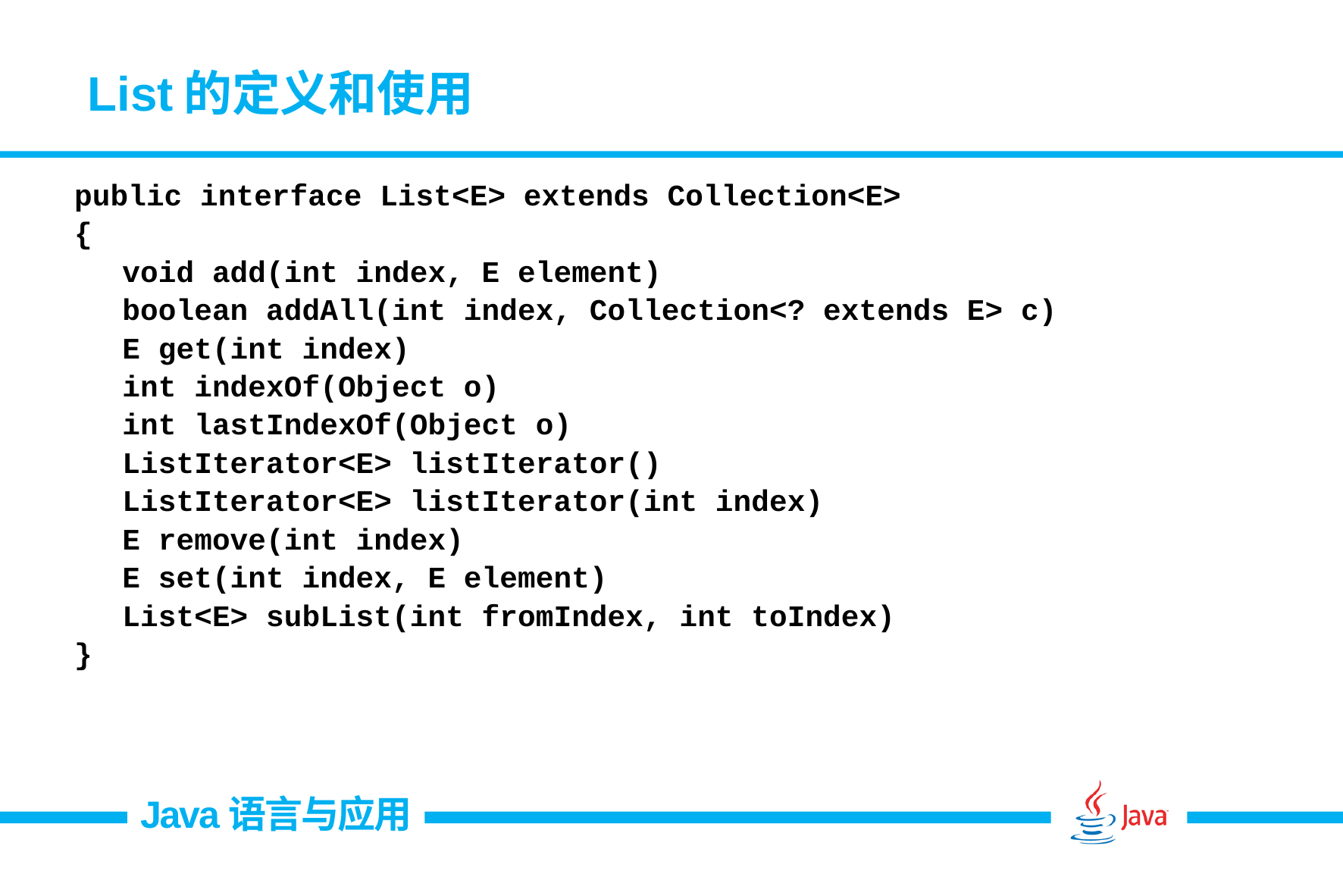

# List的定义和使用
public interface List<E> extends Collection<E>
{
	void add(int index, E element)
	boolean addAll(int index, Collection<? extends E> c)
	E get(int index)
	int indexOf(Object o)
	int lastIndexOf(Object o)
	ListIterator<E> listIterator()
	ListIterator<E> listIterator(int index)
	E remove(int index)
	E set(int index, E element)
	List<E> subList(int fromIndex, int toIndex)
}